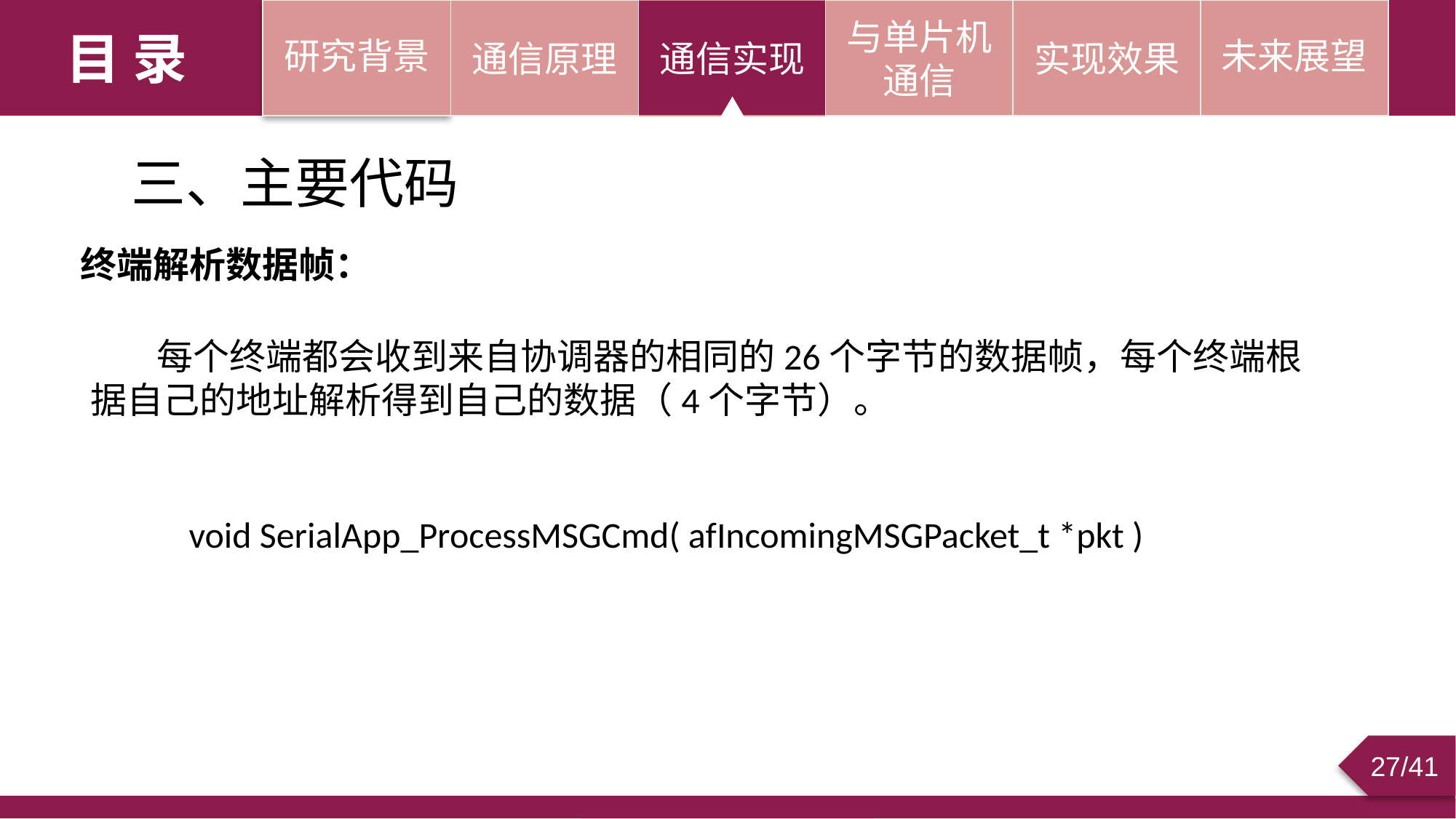

研究背景
通信原理
通信实现
与单片机通信
实现效果
未来展望

目 录

三、主要代码
终端解析数据帧：

       每个终端都会收到来自协调器的相同的26个字节的数据帧，每个终端根据自己的地址解析得到自己的数据（4个字节）。
void SerialApp_ProcessMSGCmd( afIncomingMSGPacket_t *pkt )
27/41